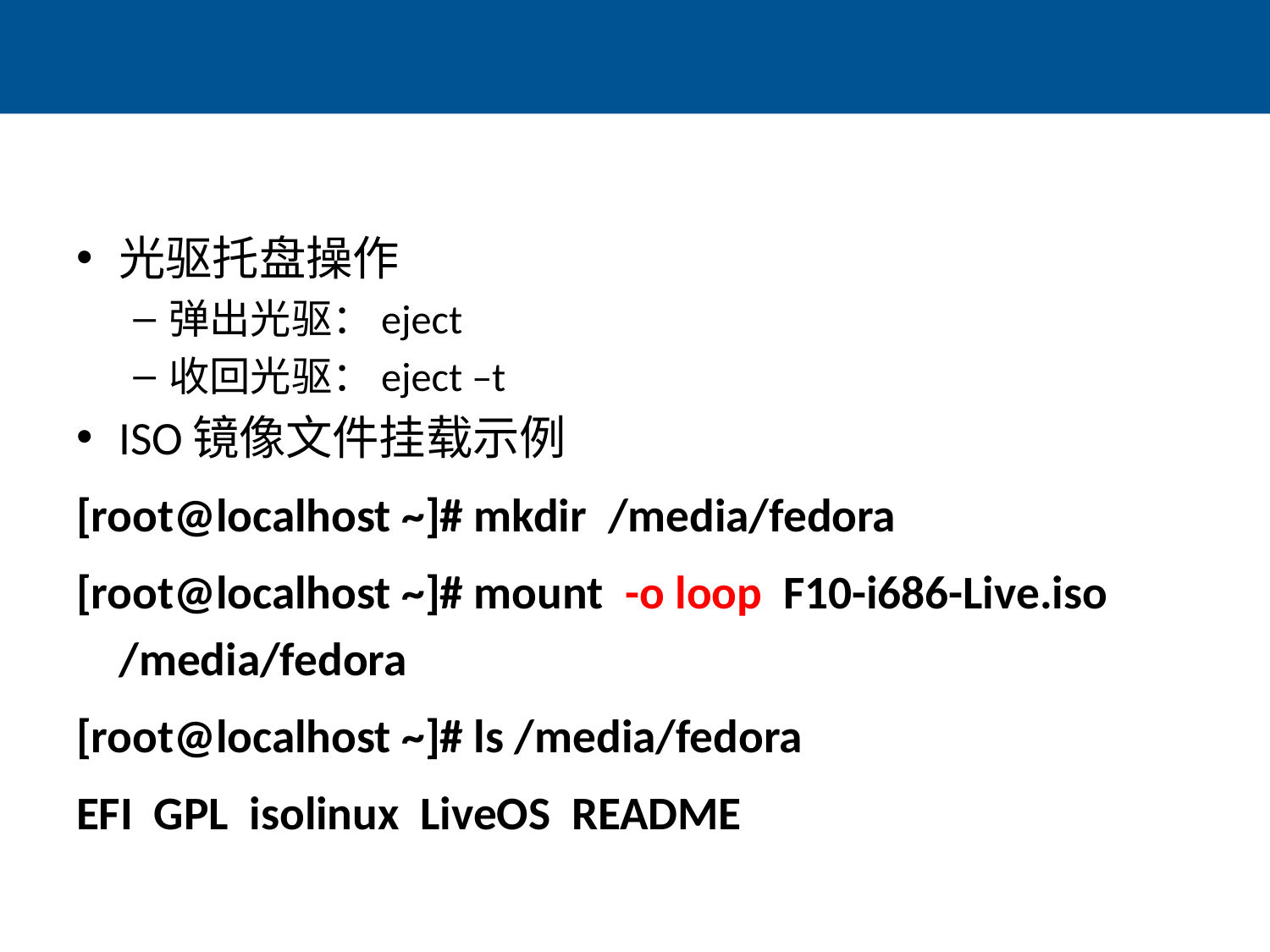

#
光驱托盘操作
弹出光驱：eject
收回光驱：eject –t
ISO镜像文件挂载示例
[root@localhost ~]# mkdir  /media/fedora
[root@localhost ~]# mount  -o loop  F10-i686-Live.iso  /media/fedora
[root@localhost ~]# ls /media/fedora
EFI  GPL  isolinux  LiveOS  README